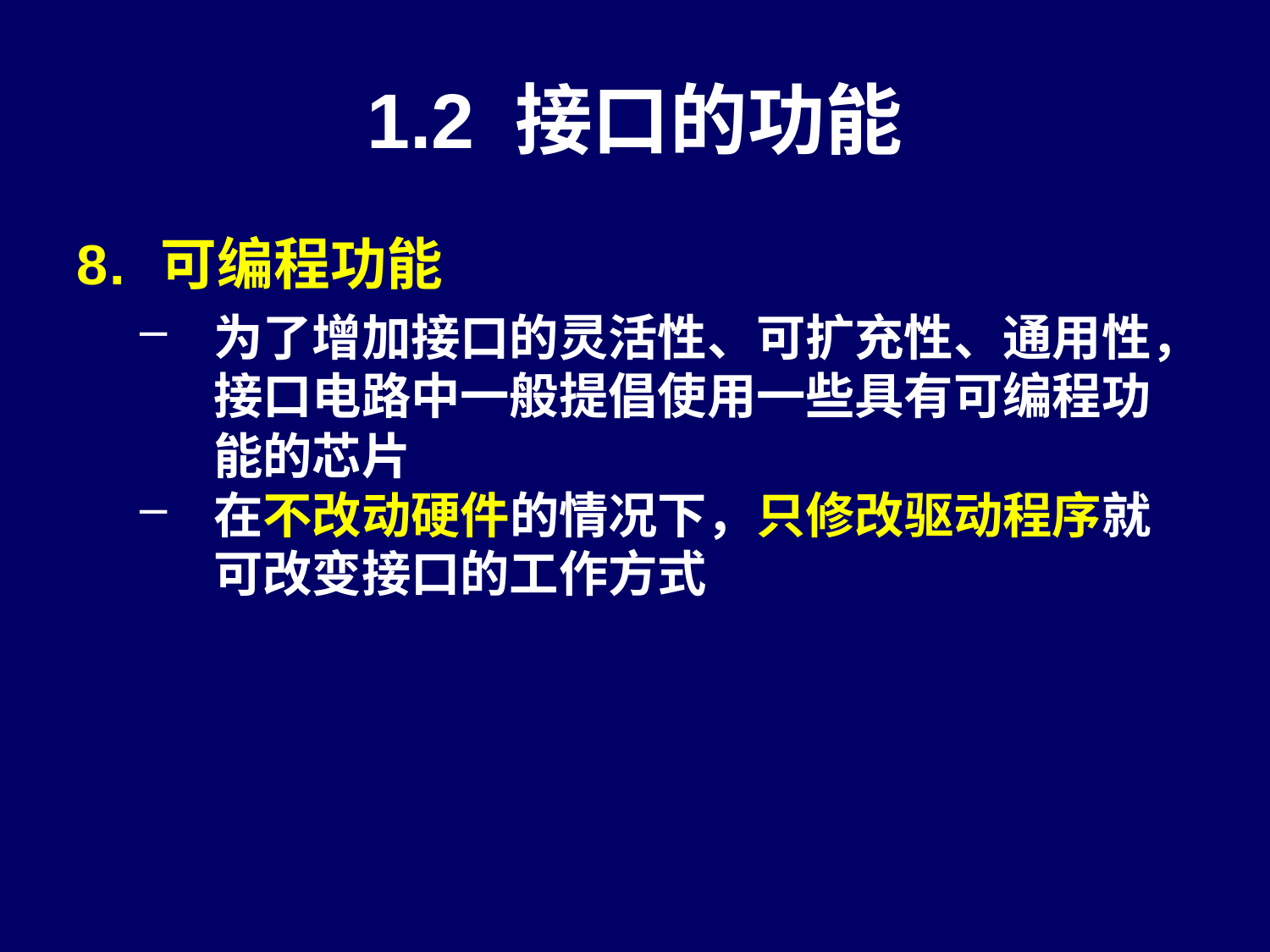

# 1.2 接口的功能
可编程功能
为了增加接口的灵活性、可扩充性、通用性，接口电路中一般提倡使用一些具有可编程功能的芯片
在不改动硬件的情况下，只修改驱动程序就可改变接口的工作方式